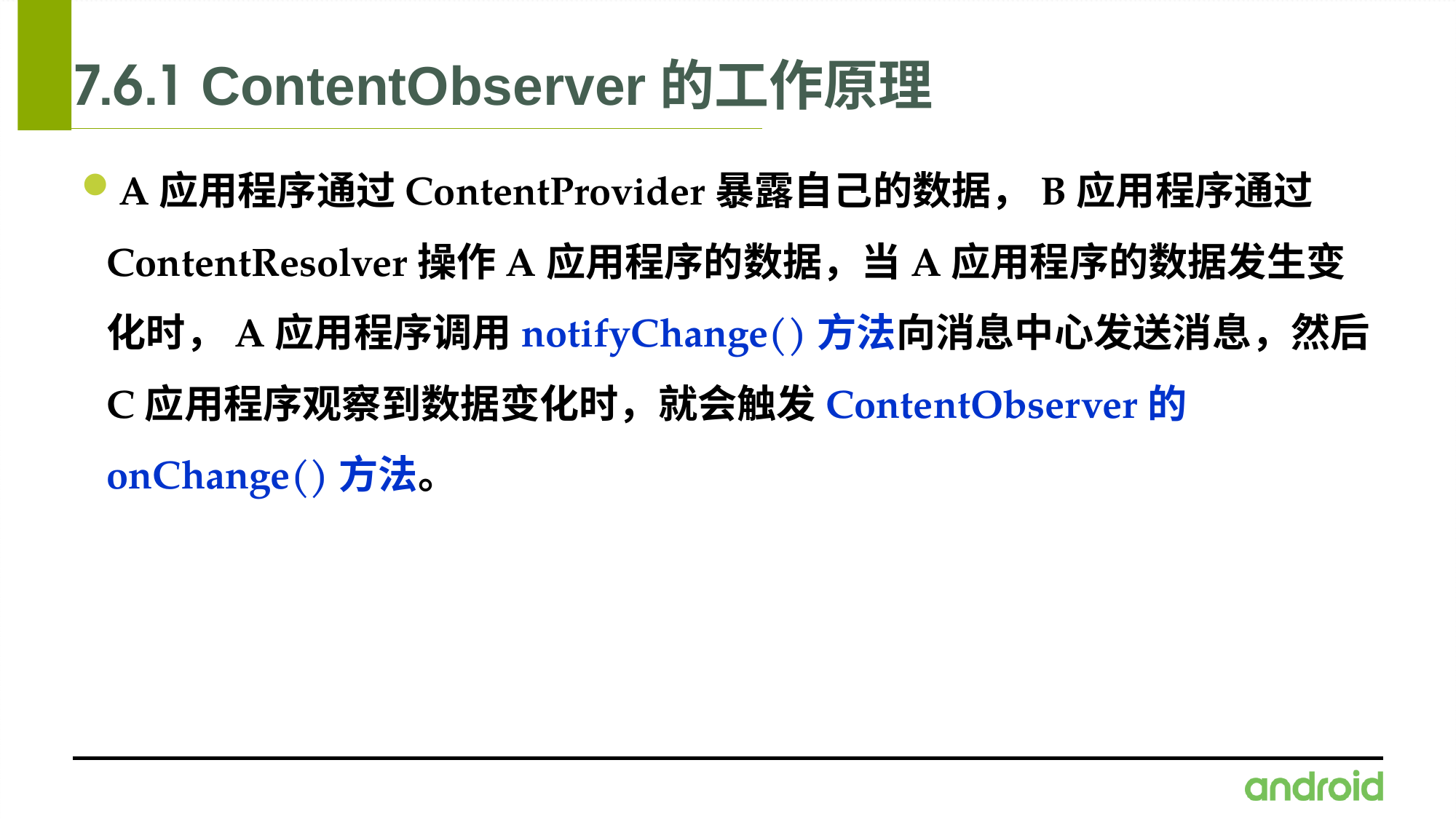

# 7.6.1 ContentObserver的工作原理
A应用程序通过ContentProvider暴露自己的数据，B应用程序通过ContentResolver操作A应用程序的数据，当A应用程序的数据发生变化时，A应用程序调用notifyChange()方法向消息中心发送消息，然后C应用程序观察到数据变化时，就会触发ContentObserver的onChange()方法。